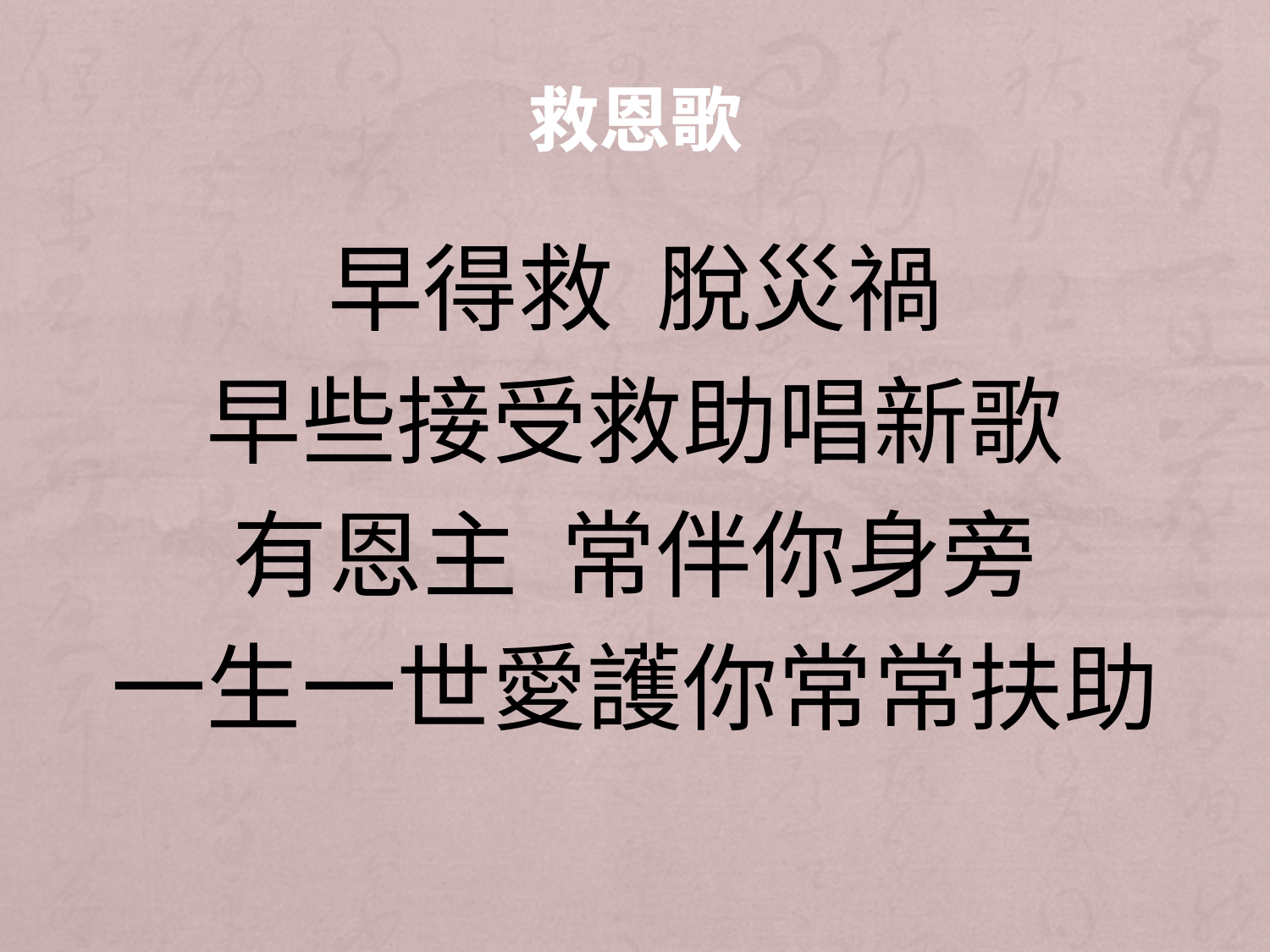

# 救恩歌
早得救  脫災禍
早些接受救助唱新歌
有恩主  常伴你身旁
一生一世愛護你常常扶助